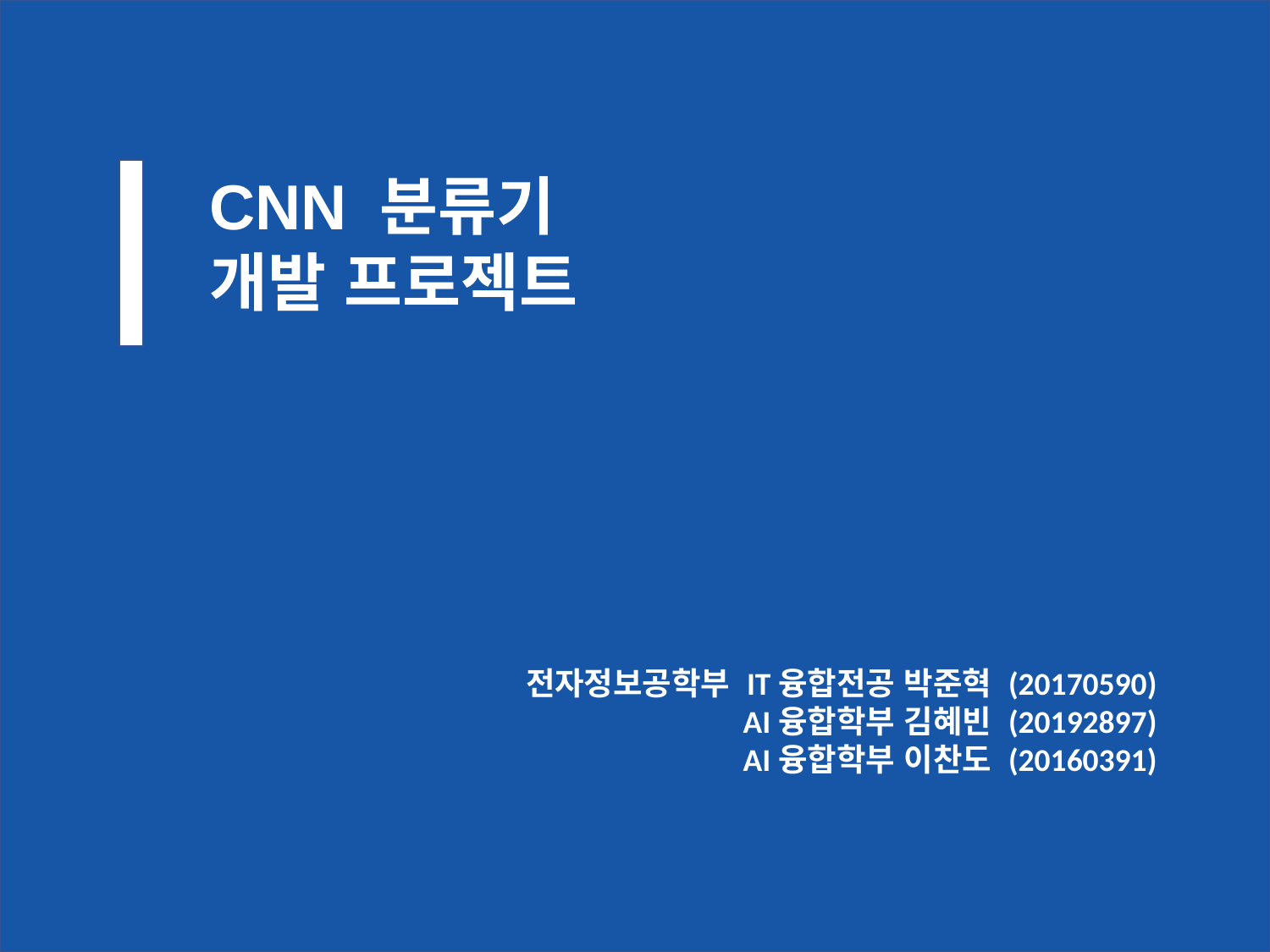

CNN 분류기
개발 프로젝트
전자정보공학부 IT융합전공 박준혁 (20170590)
AI융합학부 김혜빈 (20192897)
AI융합학부 이찬도 (20160391)